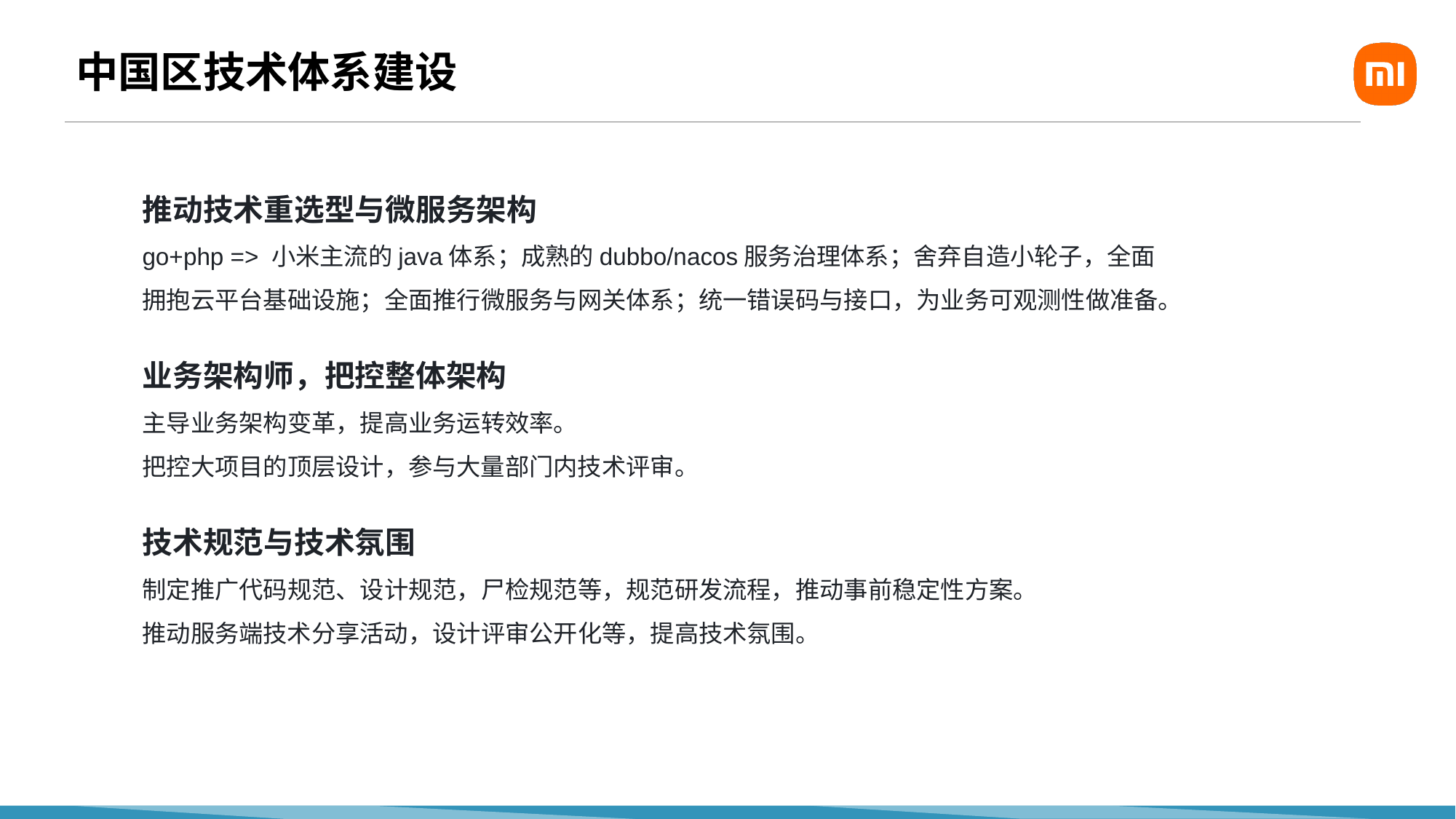

# 中国区技术体系建设
推动技术重选型与微服务架构
go+php => 小米主流的java体系；成熟的dubbo/nacos服务治理体系；舍弃自造小轮子，全面拥抱云平台基础设施；全面推行微服务与网关体系；统一错误码与接口，为业务可观测性做准备。
业务架构师，把控整体架构
主导业务架构变革，提高业务运转效率。
把控大项目的顶层设计，参与大量部门内技术评审。
技术规范与技术氛围
制定推广代码规范、设计规范，尸检规范等，规范研发流程，推动事前稳定性方案。
推动服务端技术分享活动，设计评审公开化等，提高技术氛围。